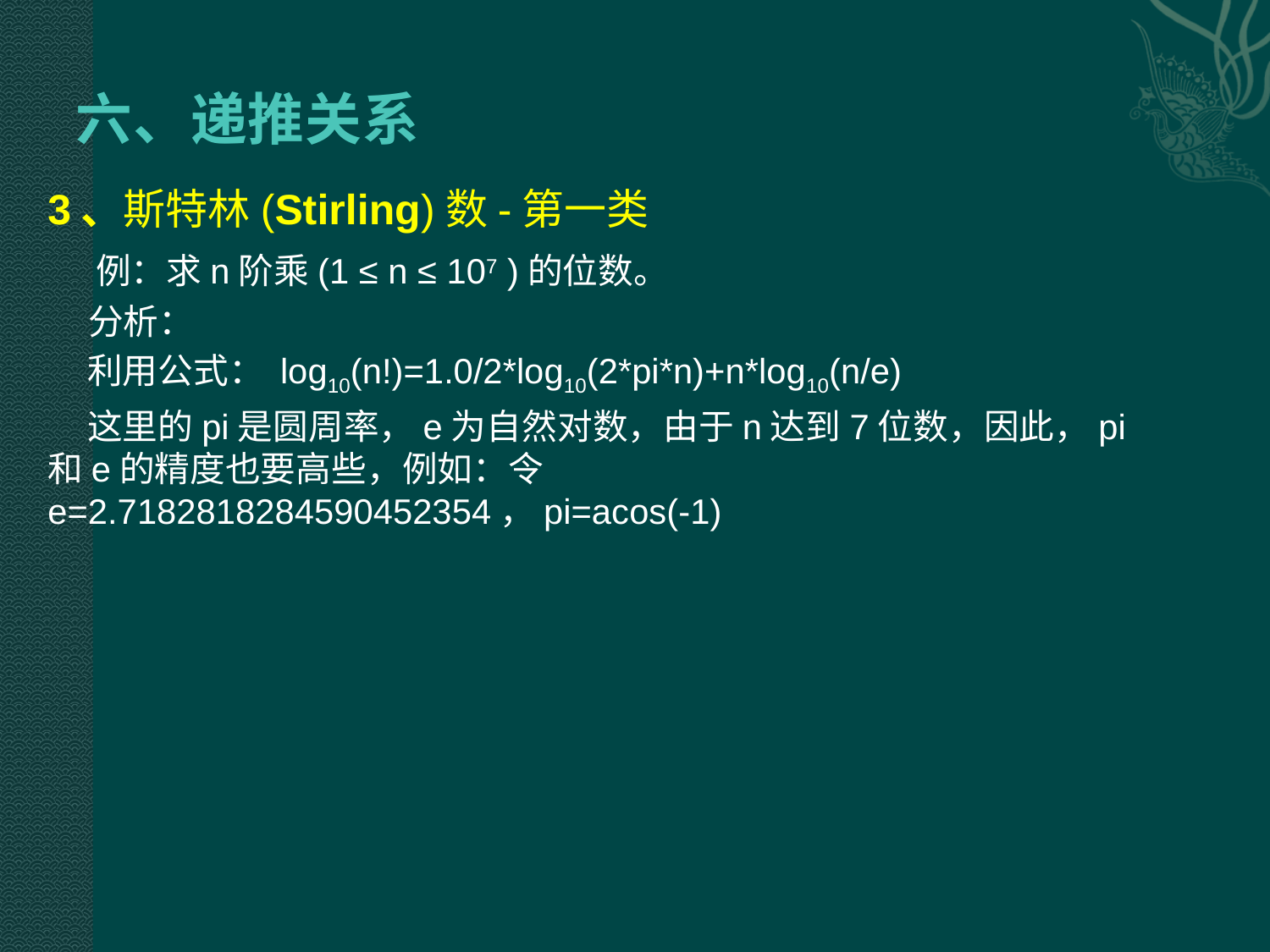

# 六、递推关系
3、斯特林(Stirling)数-第一类
    例：求n阶乘(1 ≤ n ≤ 107 )的位数。
    分析：
    利用公式： log10(n!)=1.0/2*log10(2*pi*n)+n*log10(n/e)
    这里的pi是圆周率，e为自然对数，由于n达到7位数，因此，pi和e的精度也要高些，例如：令e=2.7182818284590452354，pi=acos(-1)